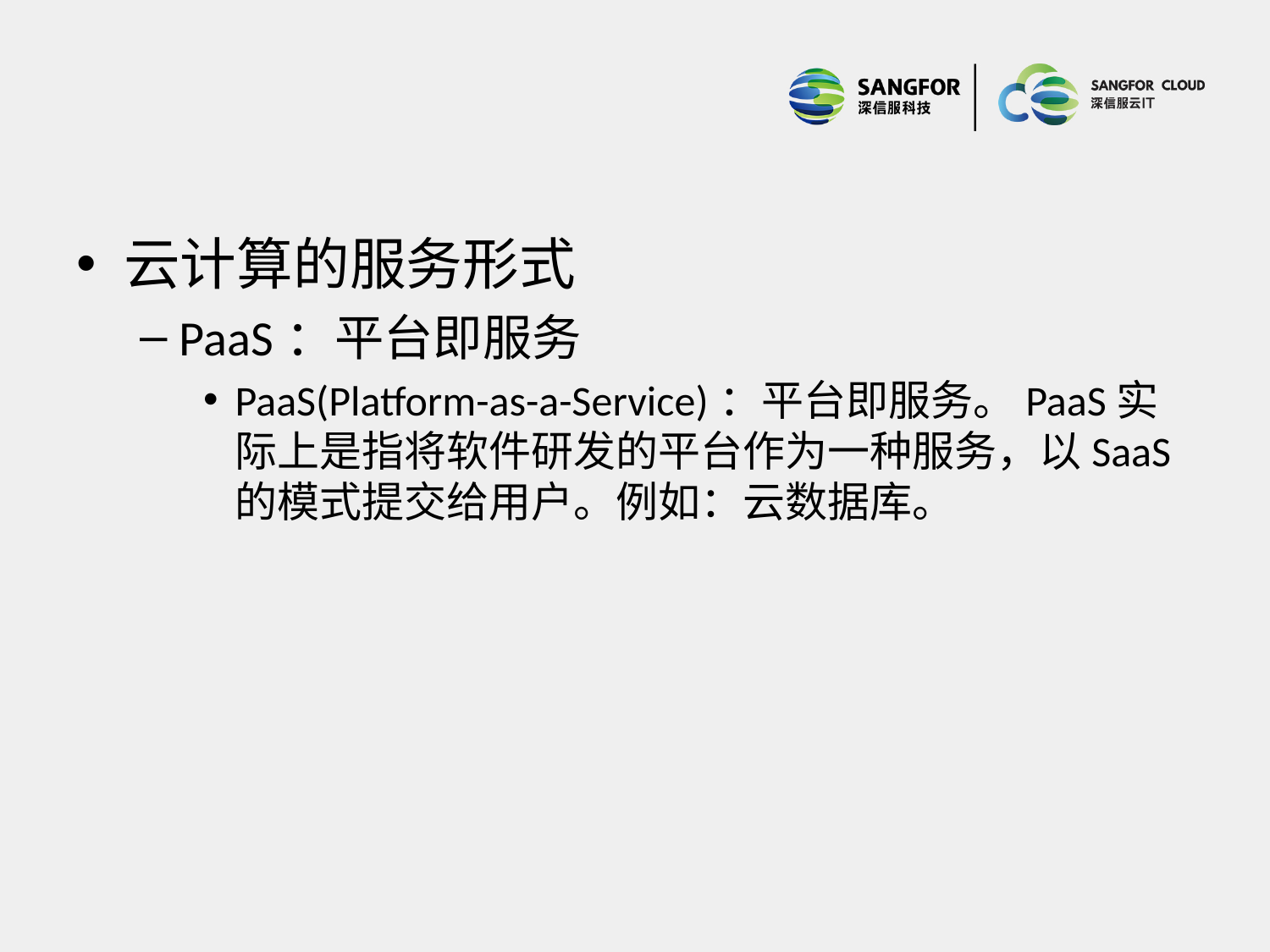

#
云计算的服务形式
PaaS：平台即服务
PaaS(Platform-as-a-Service)：平台即服务。PaaS实际上是指将软件研发的平台作为一种服务，以SaaS的模式提交给用户。例如：云数据库。